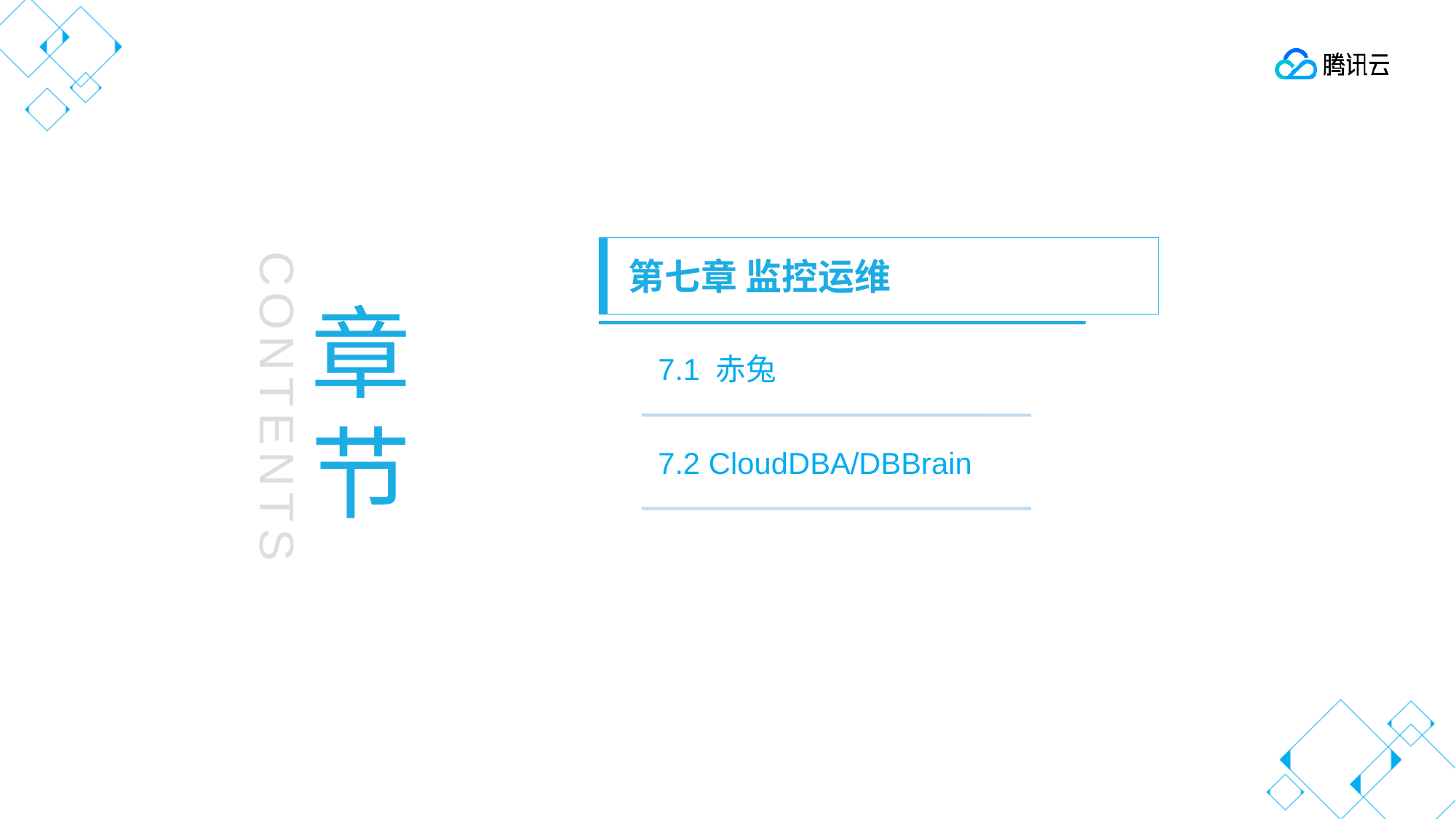

第七章 监控运维
章节

第一章 云计算发展历史
7.1 赤兔
CONTENTS

7.2 CloudDBA/DBBrain